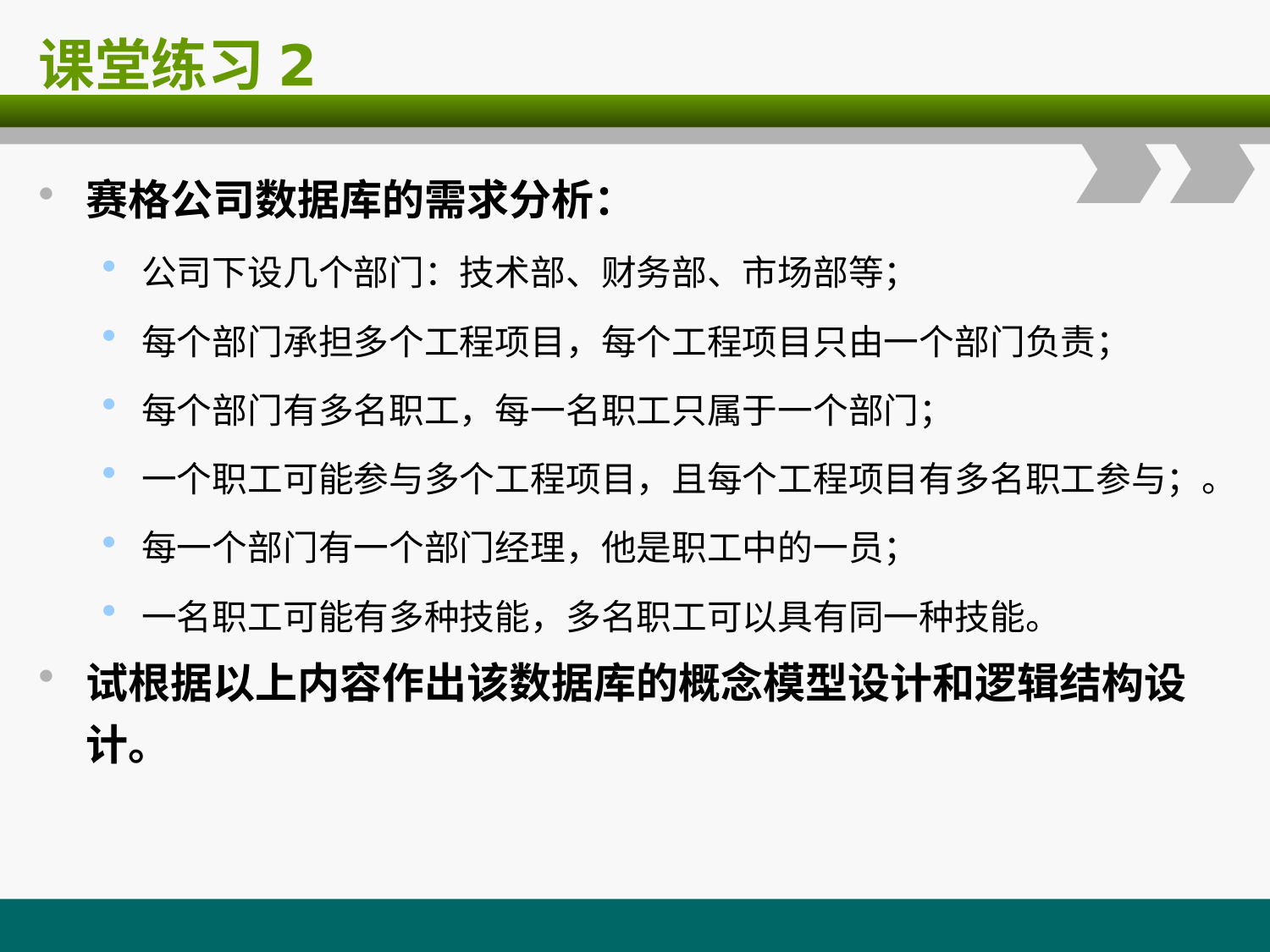

# 课堂练习2
赛格公司数据库的需求分析：
公司下设几个部门：技术部、财务部、市场部等；
每个部门承担多个工程项目，每个工程项目只由一个部门负责；
每个部门有多名职工，每一名职工只属于一个部门；
一个职工可能参与多个工程项目，且每个工程项目有多名职工参与；。
每一个部门有一个部门经理，他是职工中的一员；
一名职工可能有多种技能，多名职工可以具有同一种技能。
试根据以上内容作出该数据库的概念模型设计和逻辑结构设计。